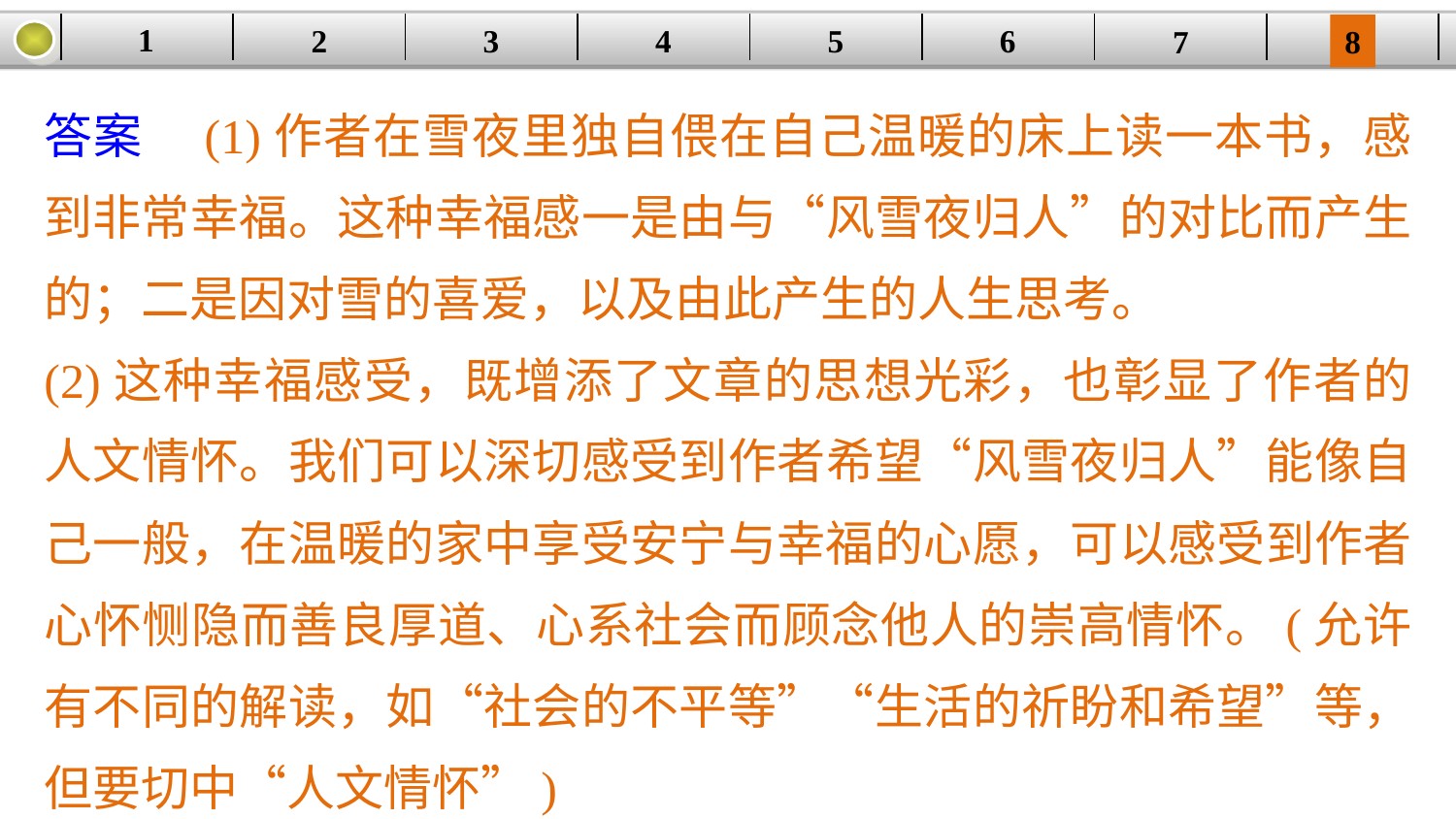

1
2
3
4
|  |  |  |  |  |  |  |  |
| --- | --- | --- | --- | --- | --- | --- | --- |
5
6
7
8

答案　(1)作者在雪夜里独自偎在自己温暖的床上读一本书，感到非常幸福。这种幸福感一是由与“风雪夜归人”的对比而产生的；二是因对雪的喜爱，以及由此产生的人生思考。
(2)这种幸福感受，既增添了文章的思想光彩，也彰显了作者的人文情怀。我们可以深切感受到作者希望“风雪夜归人”能像自己一般，在温暖的家中享受安宁与幸福的心愿，可以感受到作者心怀恻隐而善良厚道、心系社会而顾念他人的崇高情怀。(允许有不同的解读，如“社会的不平等”“生活的祈盼和希望”等，但要切中“人文情怀”)